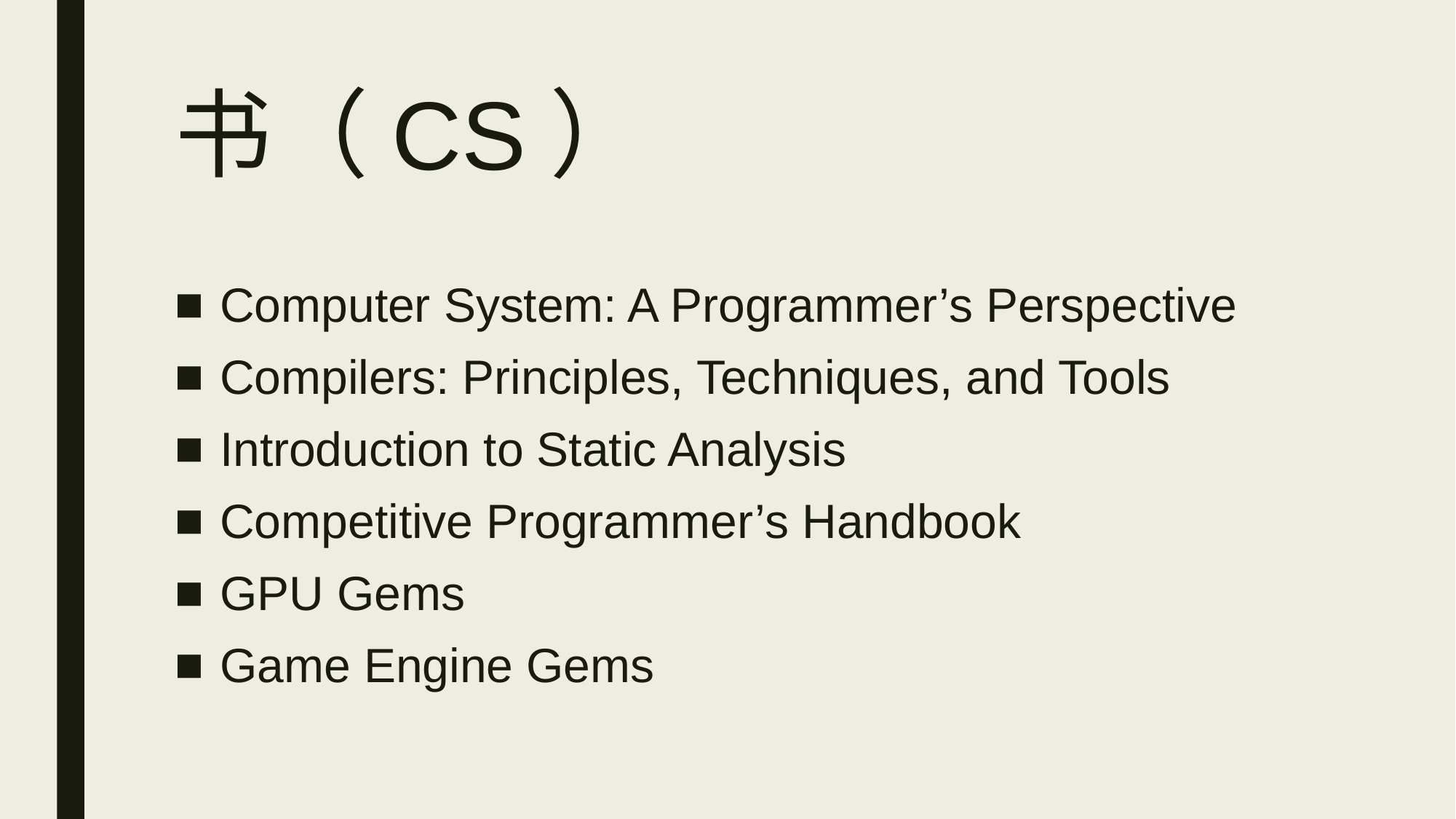

# 书（CS）
Computer System: A Programmer’s Perspective
Compilers: Principles, Techniques, and Tools
Introduction to Static Analysis
Competitive Programmer’s Handbook
GPU Gems
Game Engine Gems